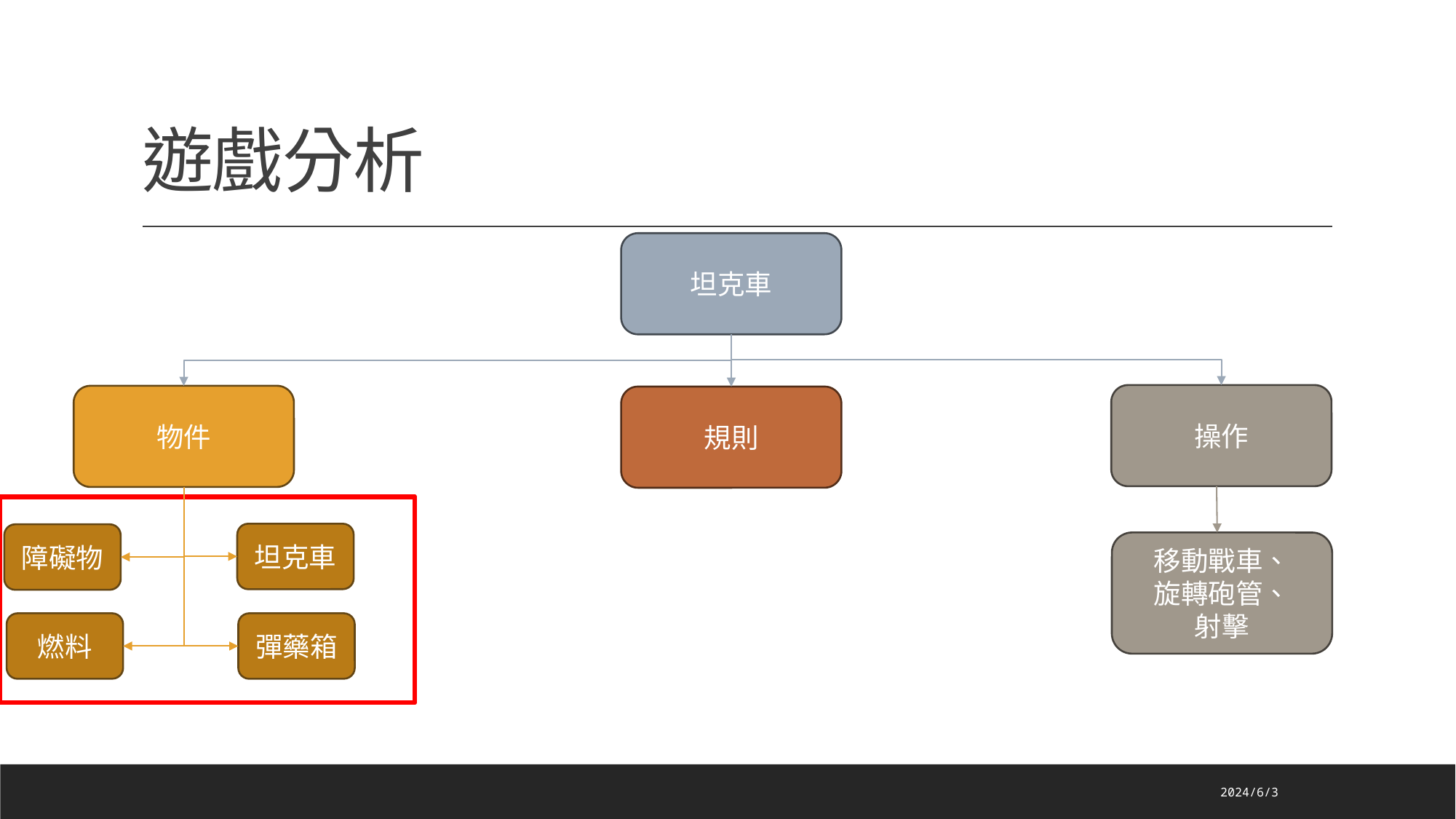

# 遊戲分析
坦克車
操作
物件
規則

坦克車
障礙物
移動戰車、
旋轉砲管、
射擊
彈藥箱
燃料
2024/6/3